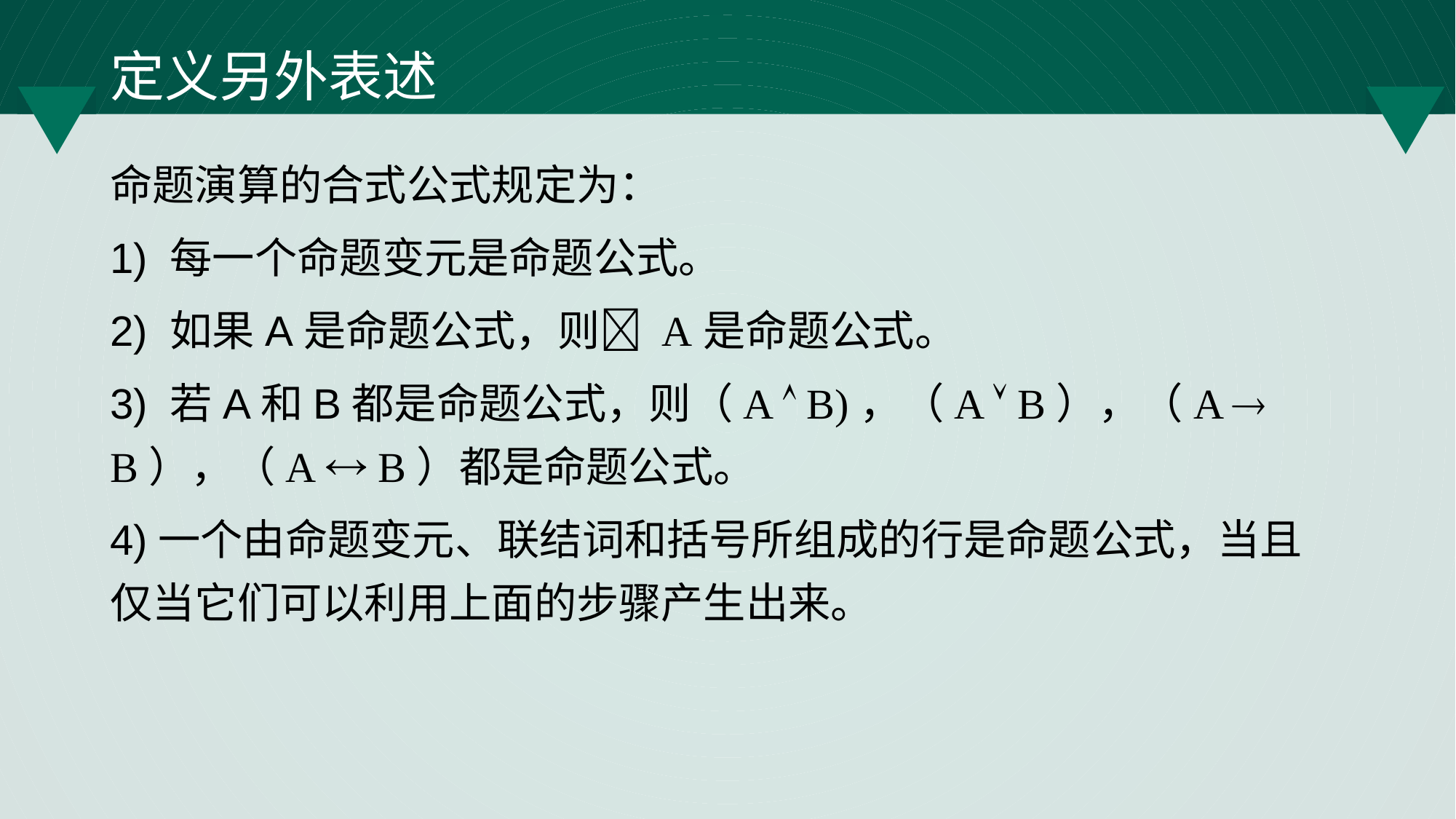

# 定义另外表述
命题演算的合式公式规定为：
1) 每一个命题变元是命题公式。
2) 如果A是命题公式，则¬ A是命题公式。
3) 若A和B都是命题公式，则（A ∧ B)，（A ∨ B），（A → B），（A ↔ B）都是命题公式。
4)一个由命题变元、联结词和括号所组成的行是命题公式，当且仅当它们可以利用上面的步骤产生出来。